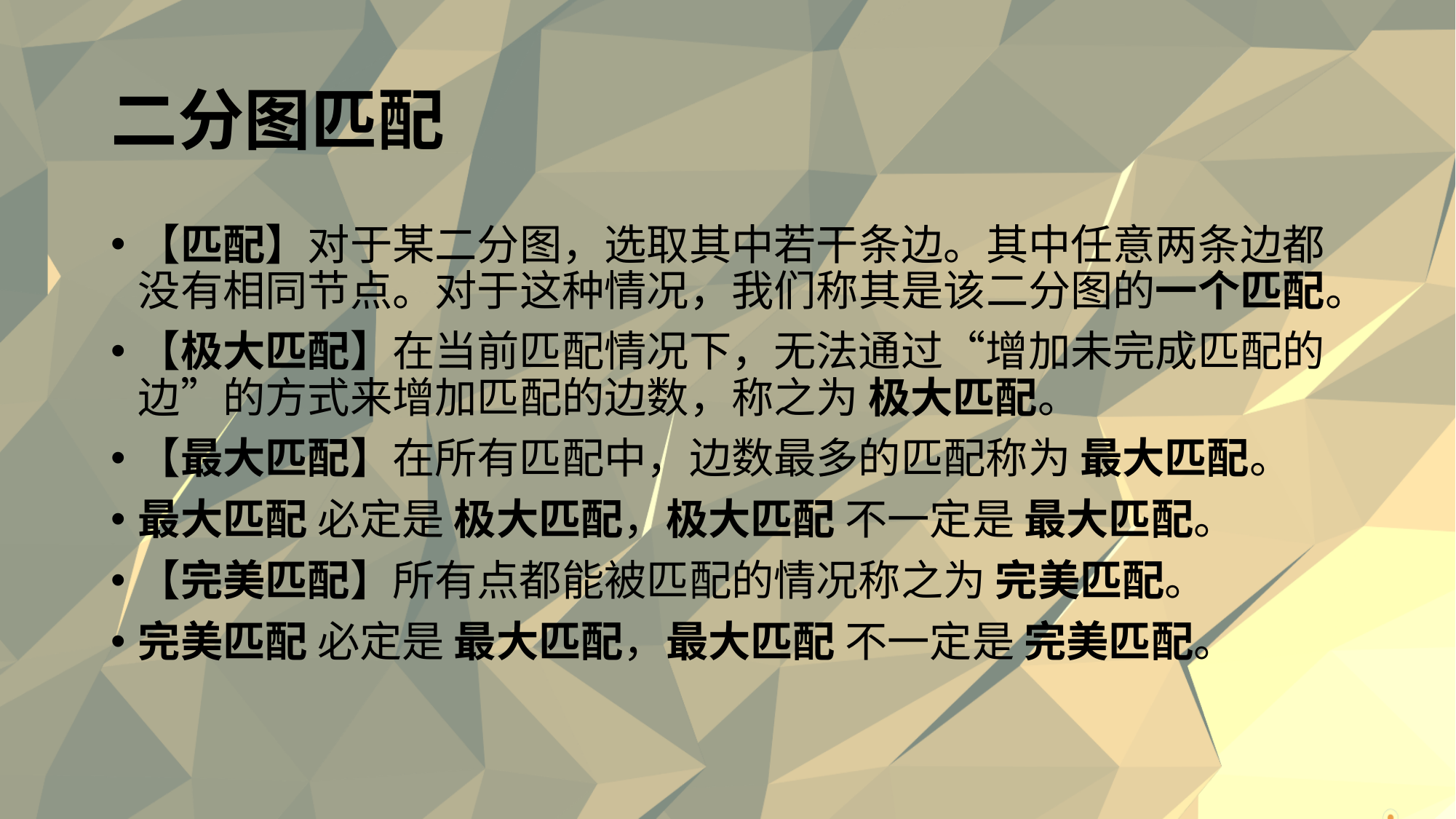

# 二分图匹配
【匹配】对于某二分图，选取其中若干条边。其中任意两条边都没有相同节点。对于这种情况，我们称其是该二分图的一个匹配。
【极大匹配】在当前匹配情况下，无法通过“增加未完成匹配的边”的方式来增加匹配的边数，称之为 极大匹配。
【最大匹配】在所有匹配中，边数最多的匹配称为 最大匹配。
最大匹配 必定是 极大匹配，极大匹配 不一定是 最大匹配。
【完美匹配】所有点都能被匹配的情况称之为 完美匹配。
完美匹配 必定是 最大匹配，最大匹配 不一定是 完美匹配。